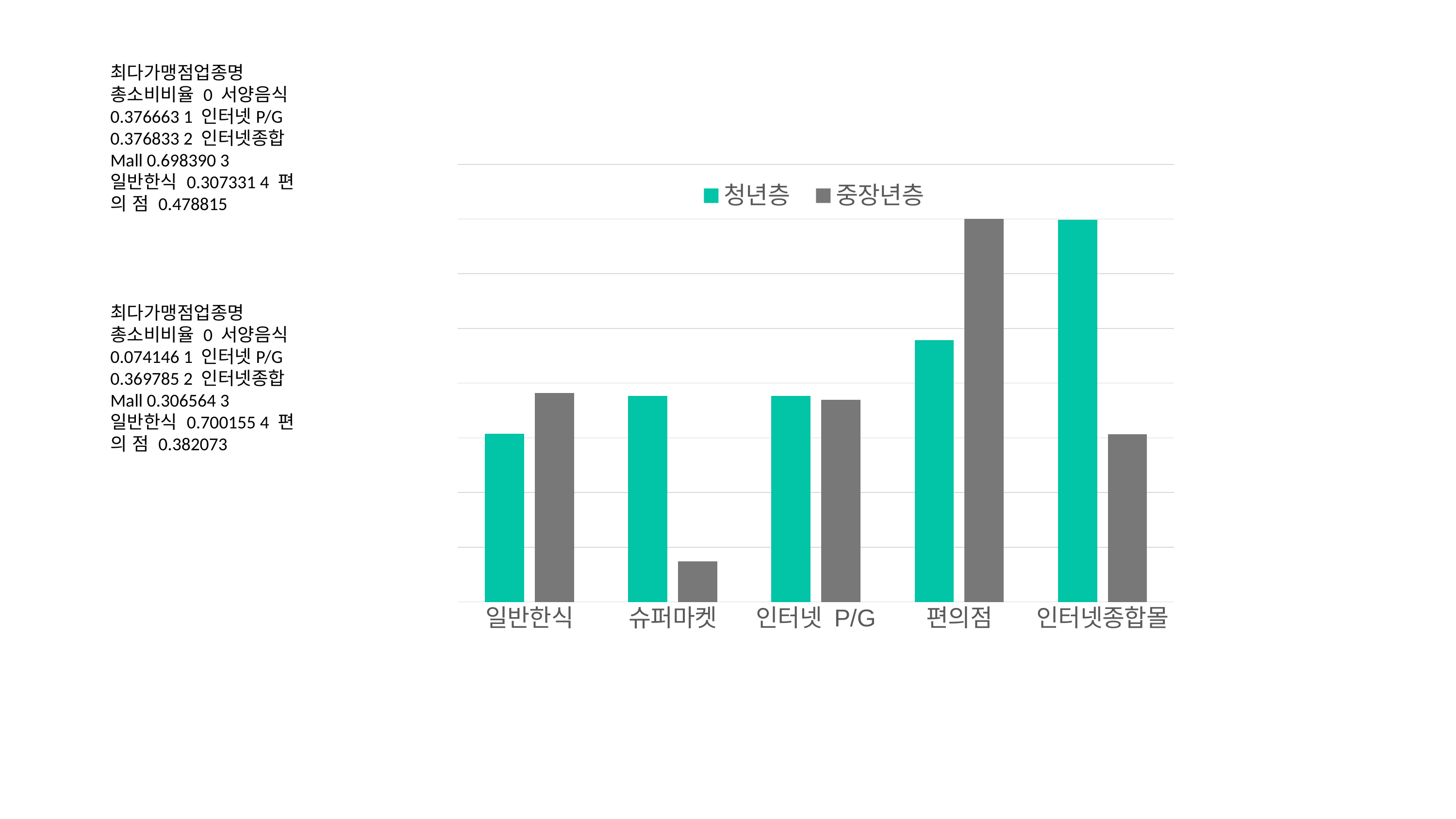

최다가맹점업종명 총소비비율 0 서양음식 0.376663 1 인터넷P/G 0.376833 2 인터넷종합Mall 0.698390 3 일반한식 0.307331 4 편 의 점 0.478815

최다가맹점업종명 총소비비율 0 서양음식 0.074146 1 인터넷P/G 0.369785 2 인터넷종합Mall 0.306564 3 일반한식 0.700155 4 편 의 점 0.382073

### Chart

| Category | 청년층 | 중장년층 |
|---|---|---|
| 일반한식 | 0.307331 | 0.382073 |
| 슈퍼마켓 | 0.376663 | 0.074146 |
| 인터넷 P/G | 0.376833 | 0.369785 |
| 편의점 | 0.478815 | 0.700155 |
| 인터넷종합몰 | 0.69839 | 0.306564 |